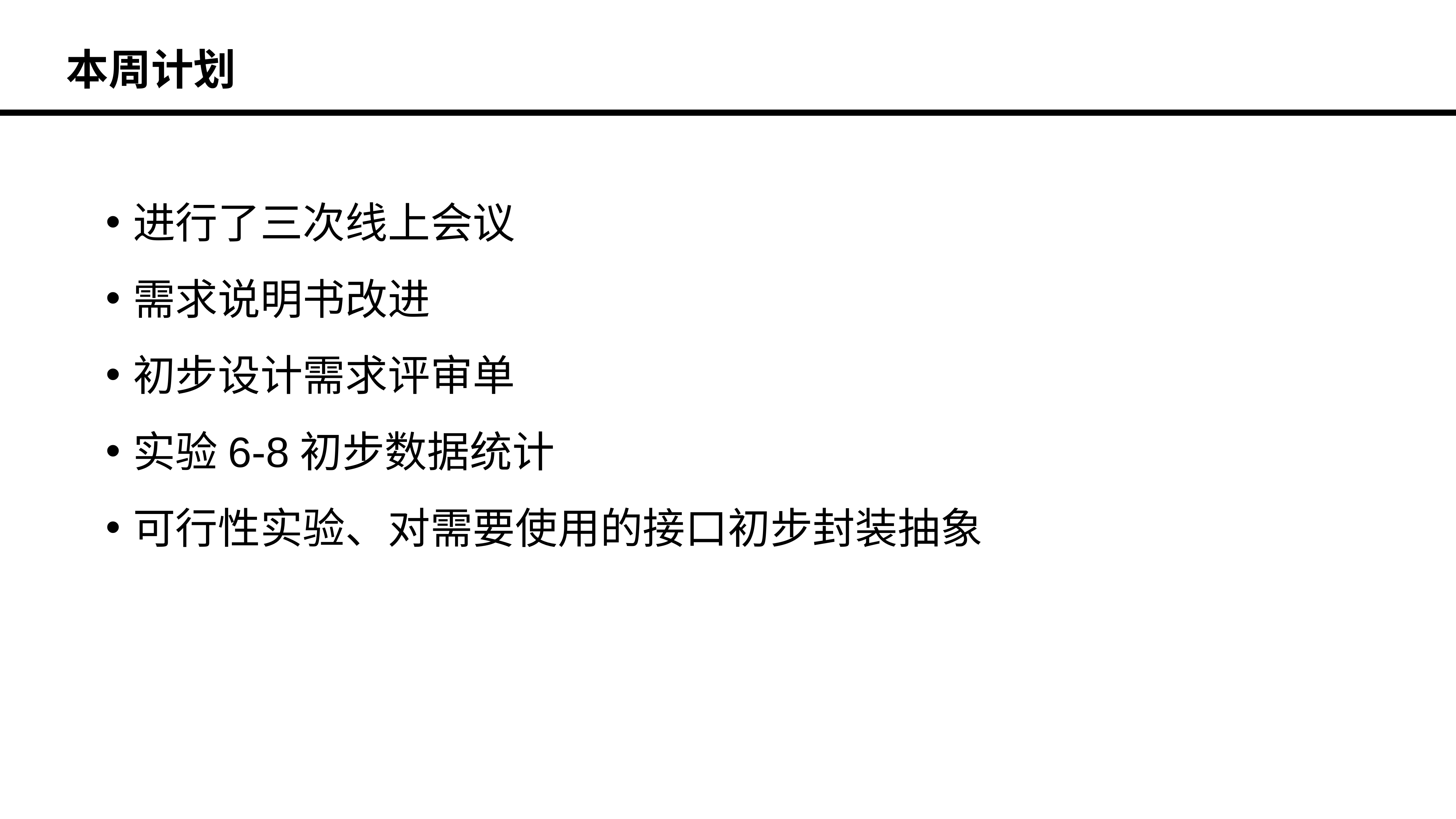

本周计划

进行了三次线上会议
需求说明书改进
初步设计需求评审单
实验6-8初步数据统计
可行性实验、对需要使用的接口初步封装抽象